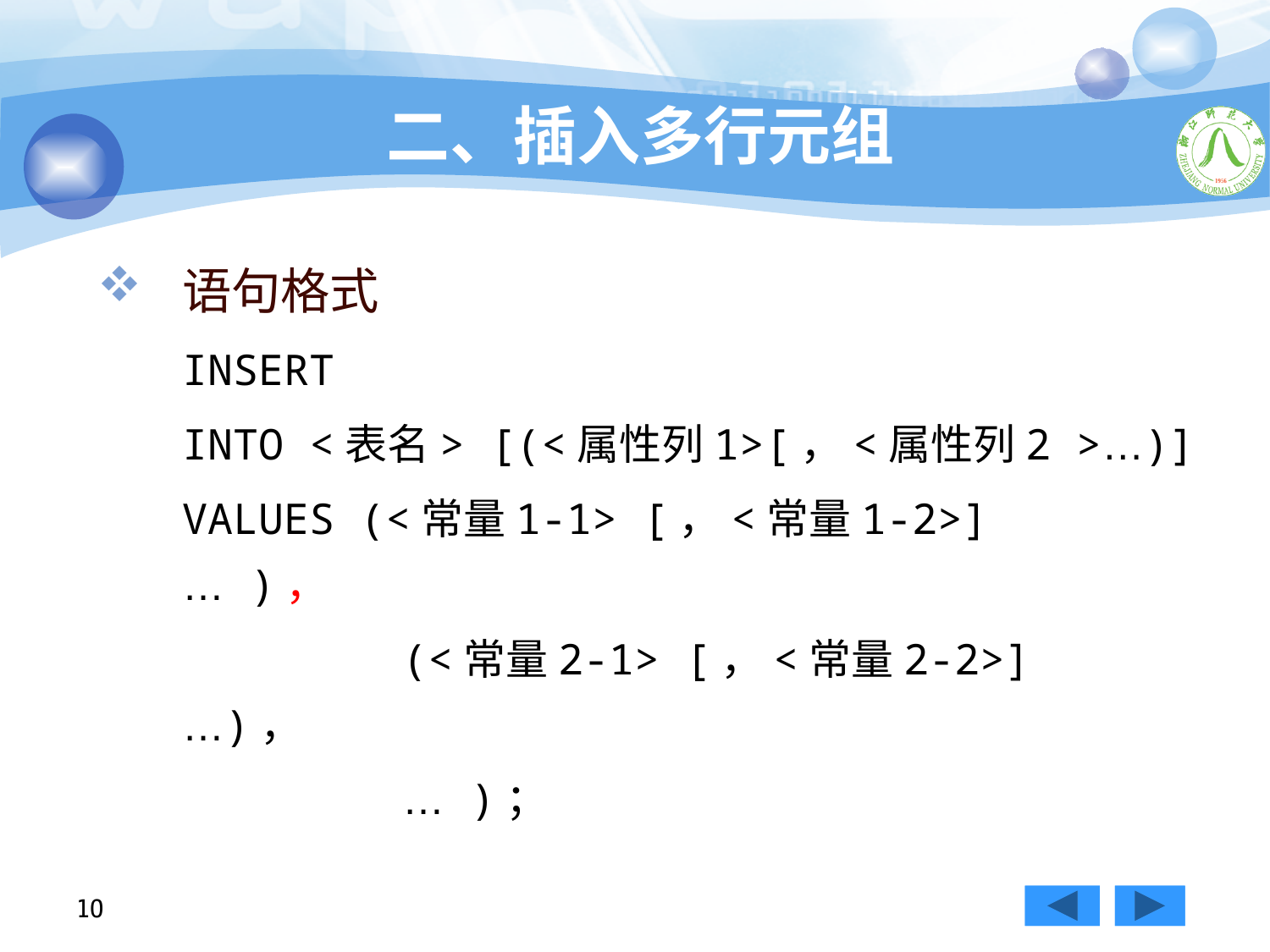

# 二、插入多行元组
语句格式
	INSERT
	INTO <表名> [(<属性列1>[，<属性列2 >…)]
	VALUES (<常量1-1> [，<常量1-2>]    … )，
            (<常量2-1> [，<常量2-2>]    …)，
            … )；

10